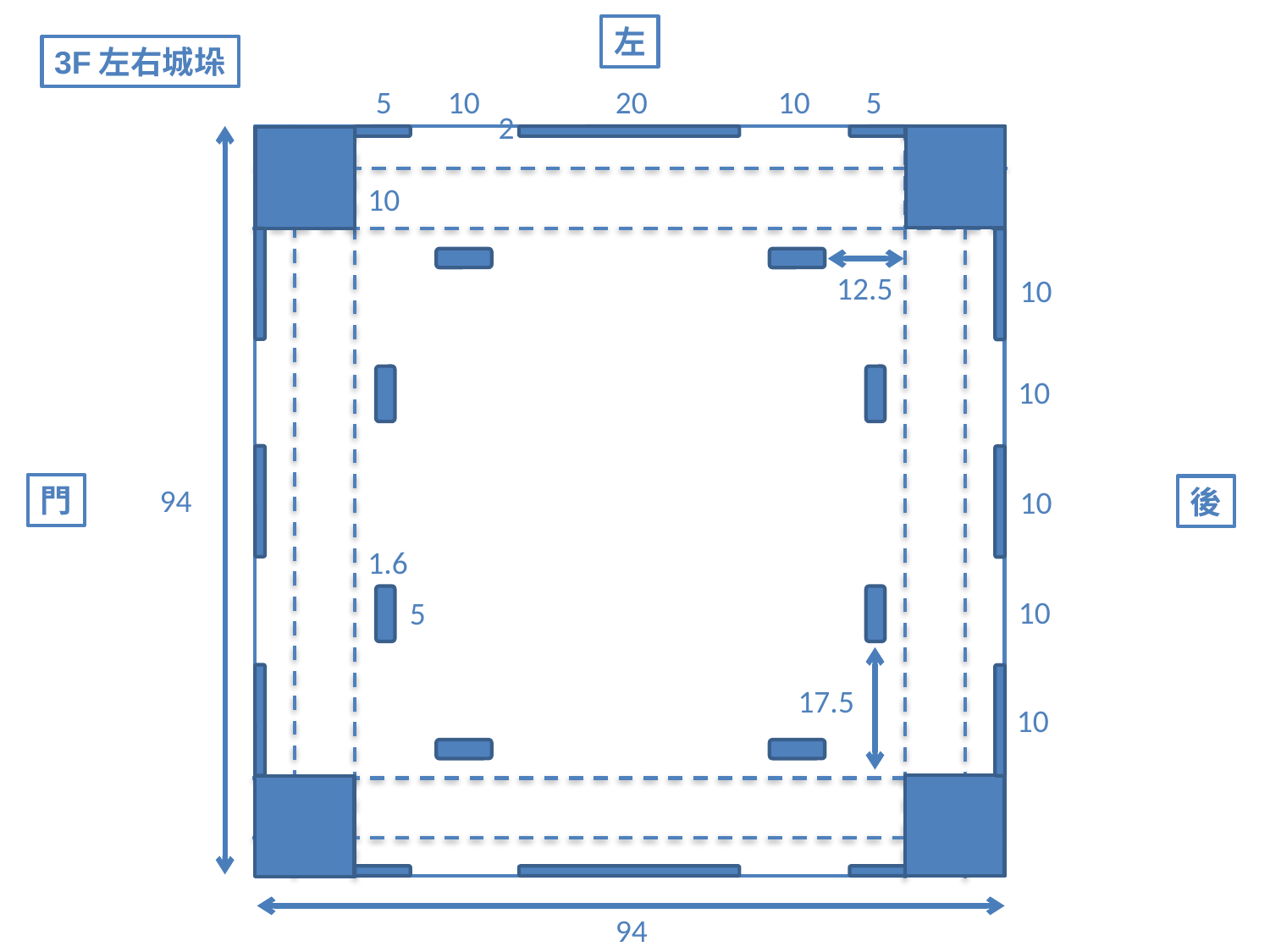

左
3F左右城垛
5
10
20
10
5
2

10

12.5
10

10

門
94
10
後

1.6
10
5
17.5
10

94